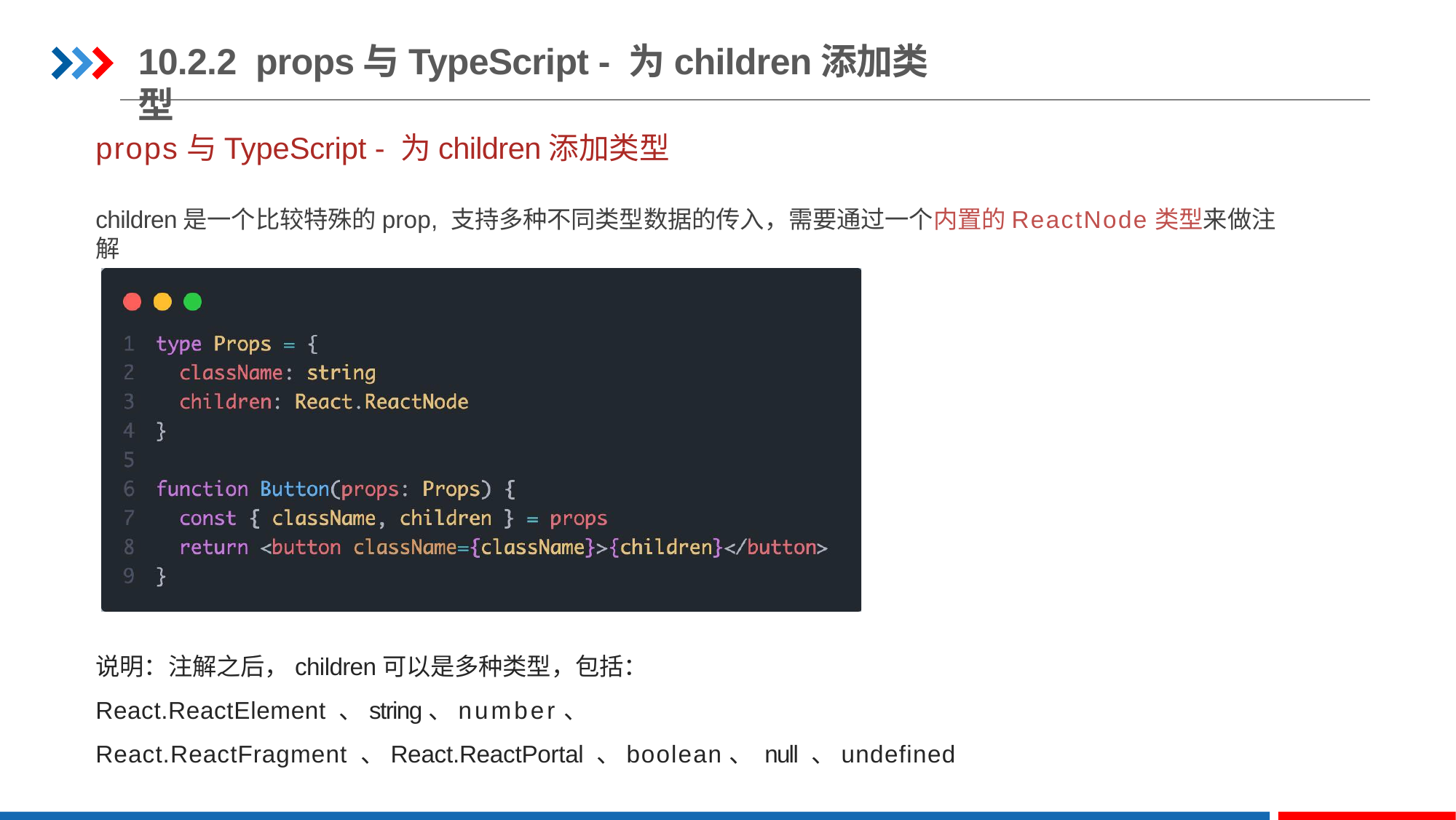

10.2.2  props与TypeScript - 为children添加类型
props与TypeScript - 为children添加类型

children是一个比较特殊的prop, 支持多种不同类型数据的传入，需要通过一个内置的ReactNode类型来做注解

说明：注解之后，children可以是多种类型，包括：React.ReactElement 、string、number、 React.ReactFragment 、React.ReactPortal 、boolean、 null 、undefined